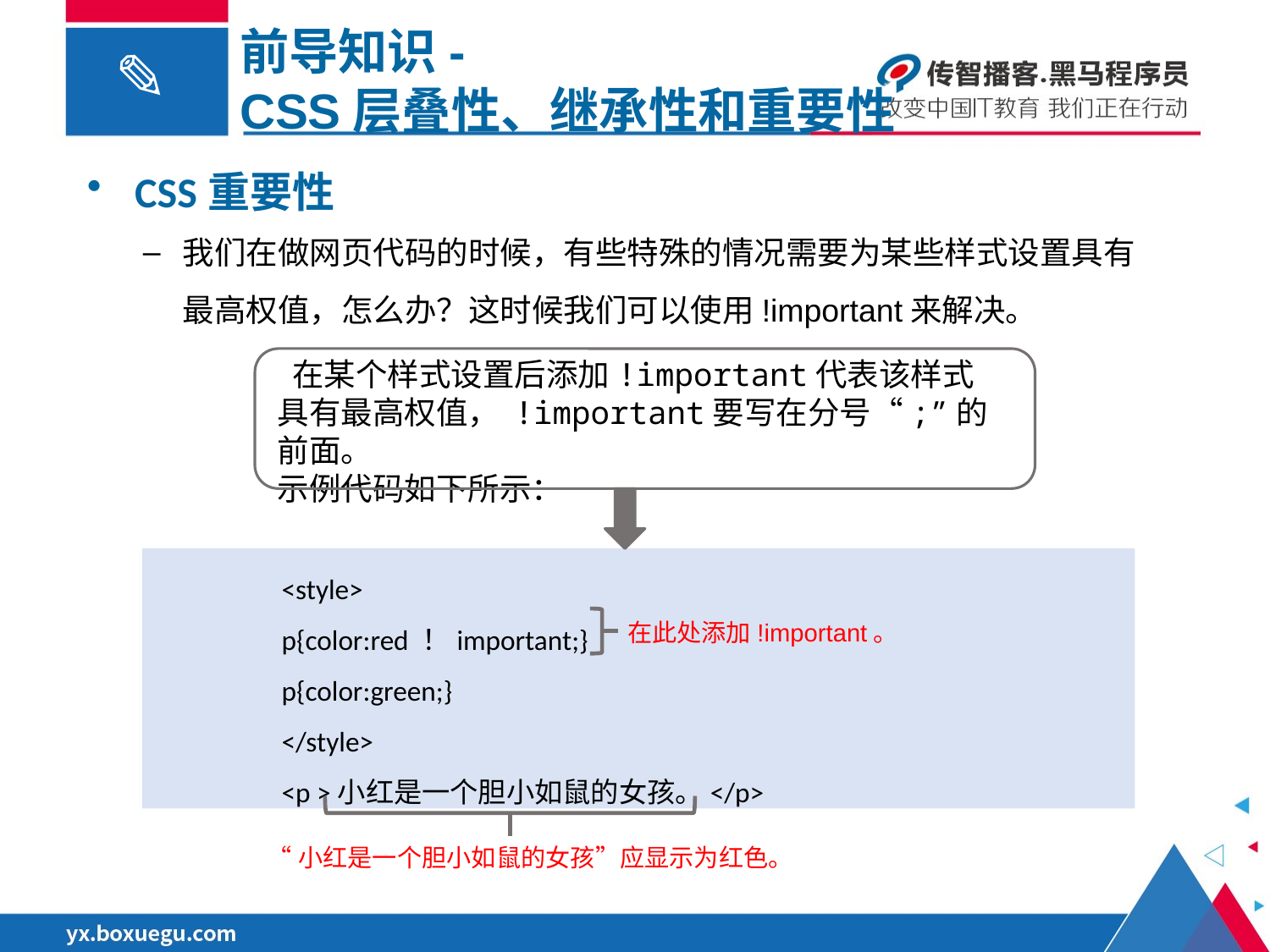

前导知识-
CSS层叠性、继承性和重要性
CSS重要性
我们在做网页代码的时候，有些特殊的情况需要为某些样式设置具有最高权值，怎么办？这时候我们可以使用!important来解决。

 在某个样式设置后添加!important代表该样式具有最高权值， !important要写在分号“;”的前面。
示例代码如下所示：

<style>
p{color:red ！important;}
p{color:green;}
</style>
<p >小红是一个胆小如鼠的女孩。</p>

在此处添加!important。

“小红是一个胆小如鼠的女孩”应显示为红色。